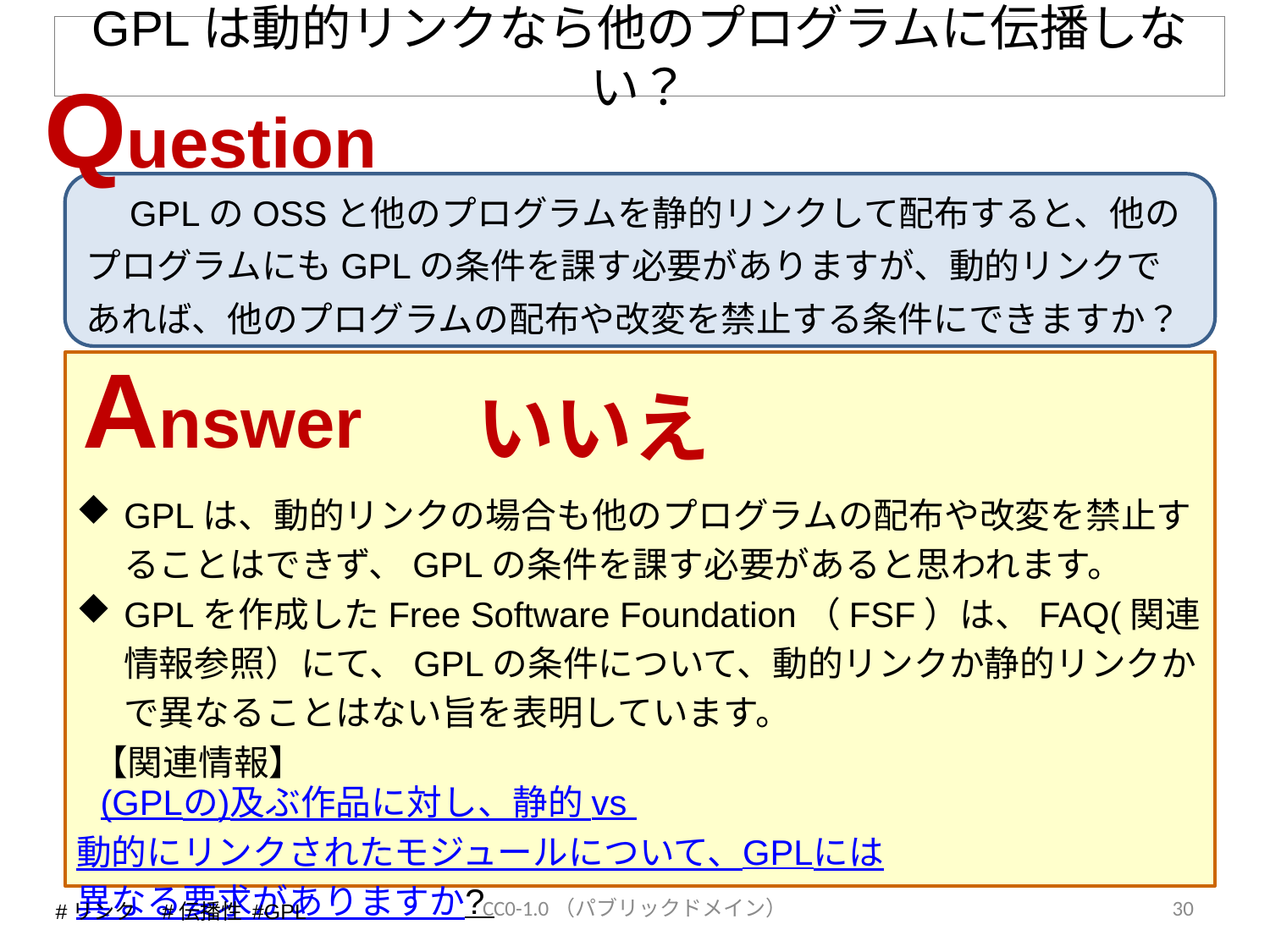

# GPLは動的リンクなら他のプログラムに伝播しない？
Question
　GPLのOSSと他のプログラムを静的リンクして配布すると、他のプログラムにもGPLの条件を課す必要がありますが、動的リンクであれば、他のプログラムの配布や改変を禁止する条件にできますか？
Answer

いいえ
GPLは、動的リンクの場合も他のプログラムの配布や改変を禁止することはできず、GPLの条件を課す必要があると思われます。
GPLを作成したFree Software Foundation（FSF）は、FAQ(関連情報参照）にて、GPLの条件について、動的リンクか静的リンクかで異なることはない旨を表明しています。
 【関連情報】
  (GPLの)及ぶ作品に対し、静的 vs 動的にリンクされたモジュールについて、GPLには異なる要求がありますか?
CC0-1.0（パブリックドメイン）
30
#リンク　#伝播性 #GPL